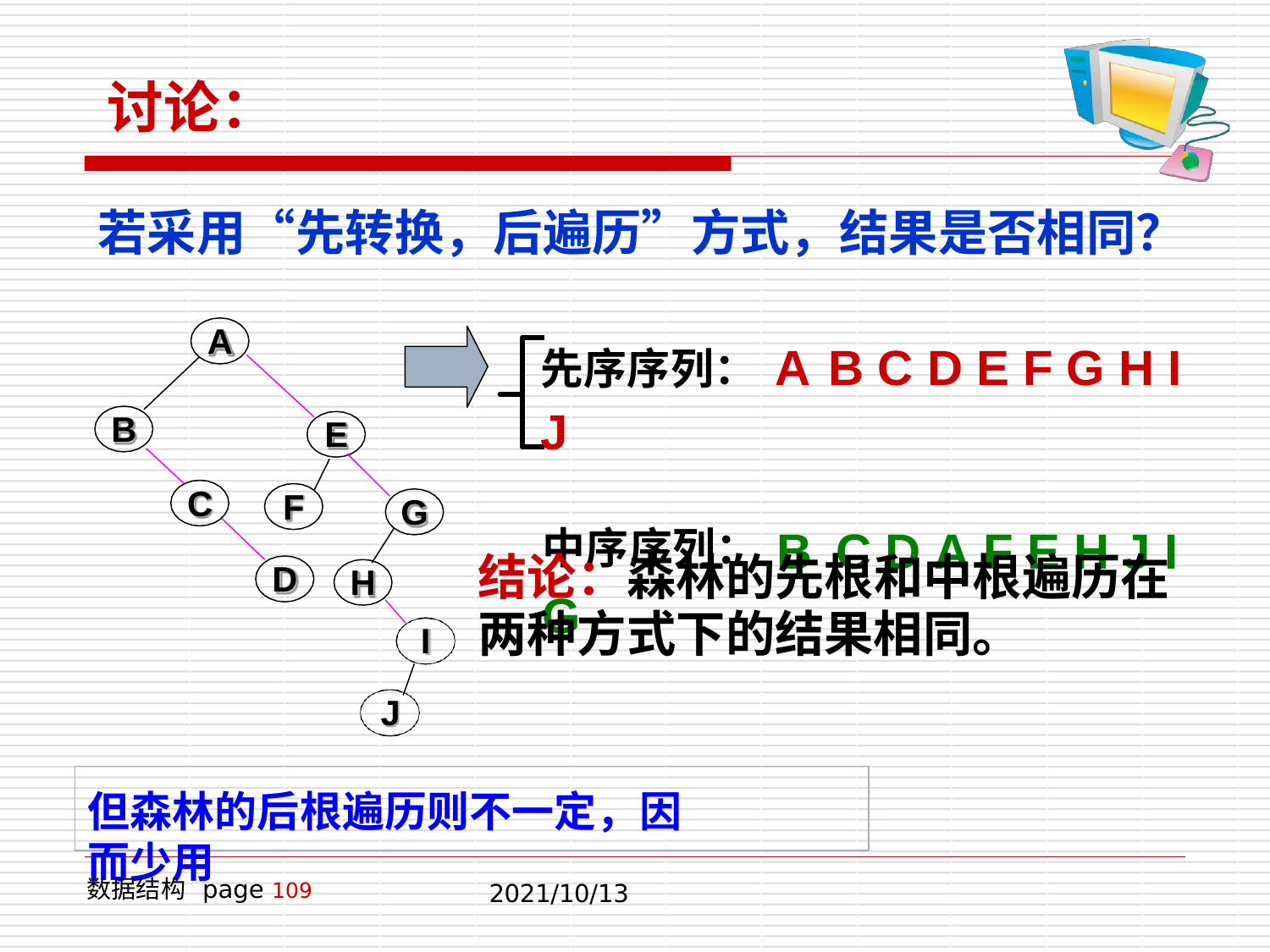

# 讨论：

若采用“先转换，后遍历”方式，结果是否相同？

先序序列：A   B C D E F G H I J
中序序列：B    C D A F E H J I G
A

B

E

C

F

G

结论：森林的先根和中根遍历在 两种方式下的结果相同。

D

H

I

J

但森林的后根遍历则不一定，因而少用

数据结构 page 109
2021/10/13